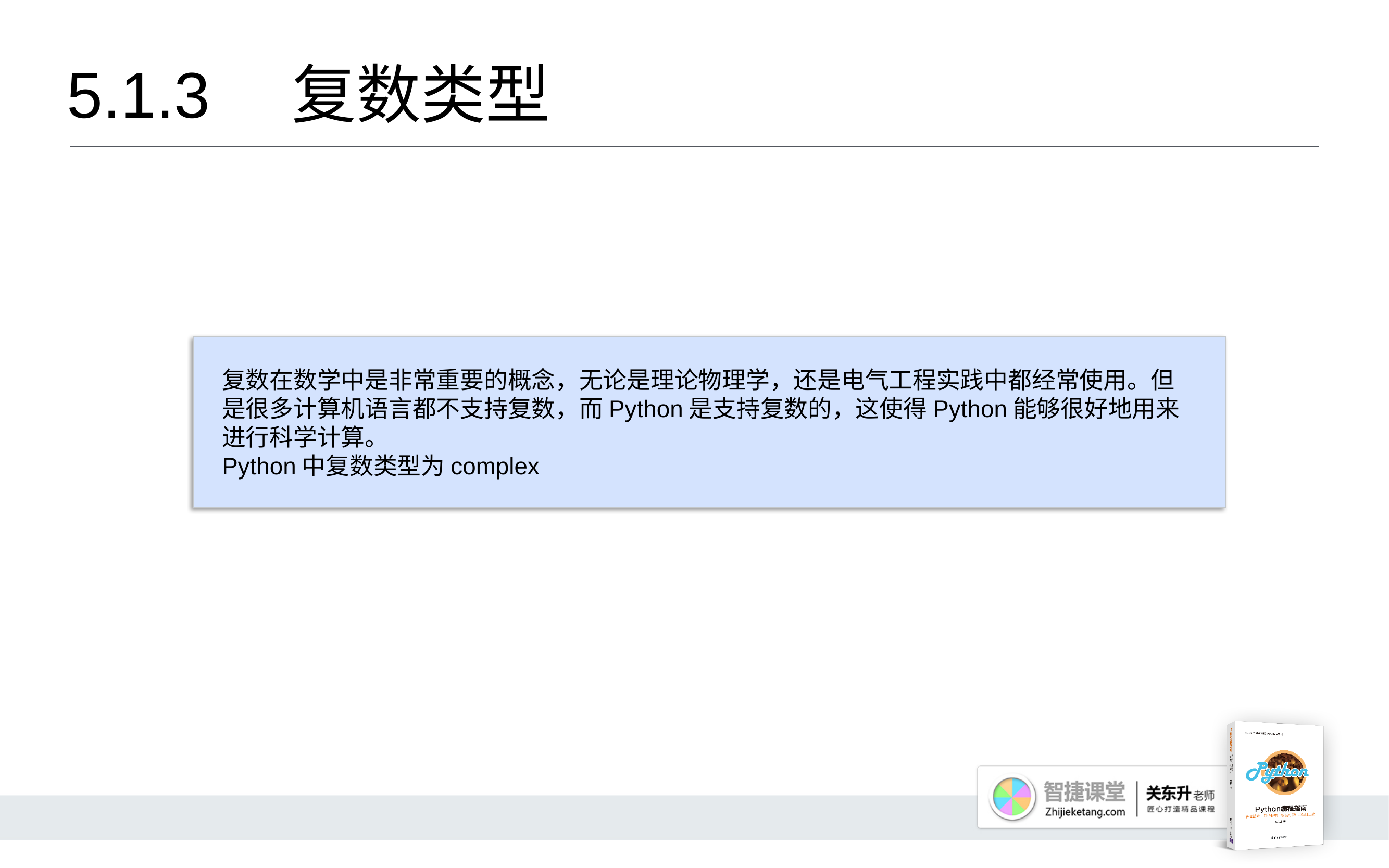

# 5.1.3 	复数类型
复数在数学中是非常重要的概念，无论是理论物理学，还是电气工程实践中都经常使用。但是很多计算机语言都不支持复数，而Python是支持复数的，这使得Python能够很好地用来进行科学计算。
Python中复数类型为complex